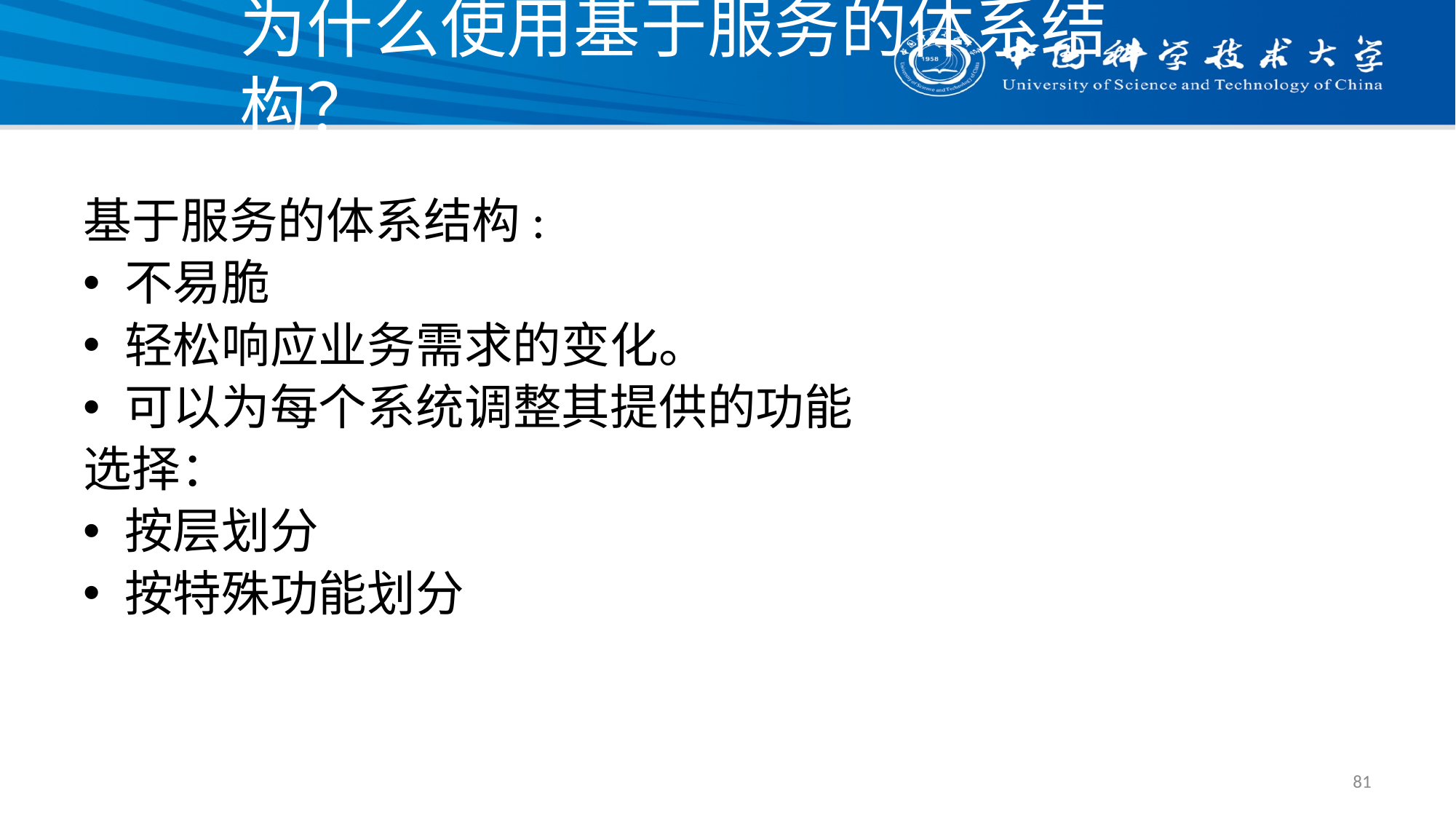

# 为什么使用基于服务的体系结构？
基于服务的体系结构:
不易脆
轻松响应业务需求的变化。
可以为每个系统调整其提供的功能
选择：
按层划分
按特殊功能划分
81